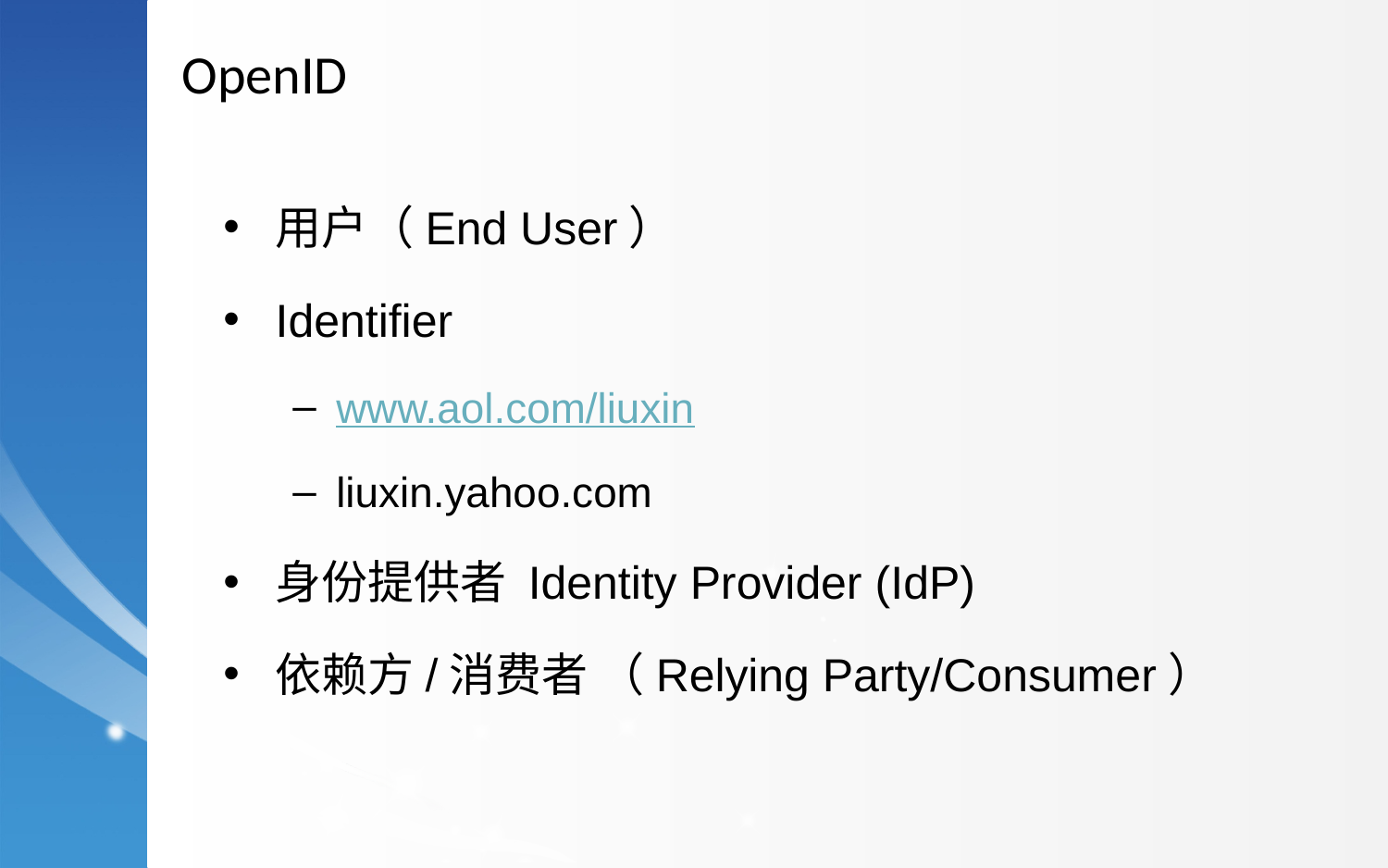

OpenID

用户（End User）
Identifier
www.aol.com/liuxin
liuxin.yahoo.com
身份提供者 Identity Provider (IdP)
依赖方/消费者 （Relying Party/Consumer）